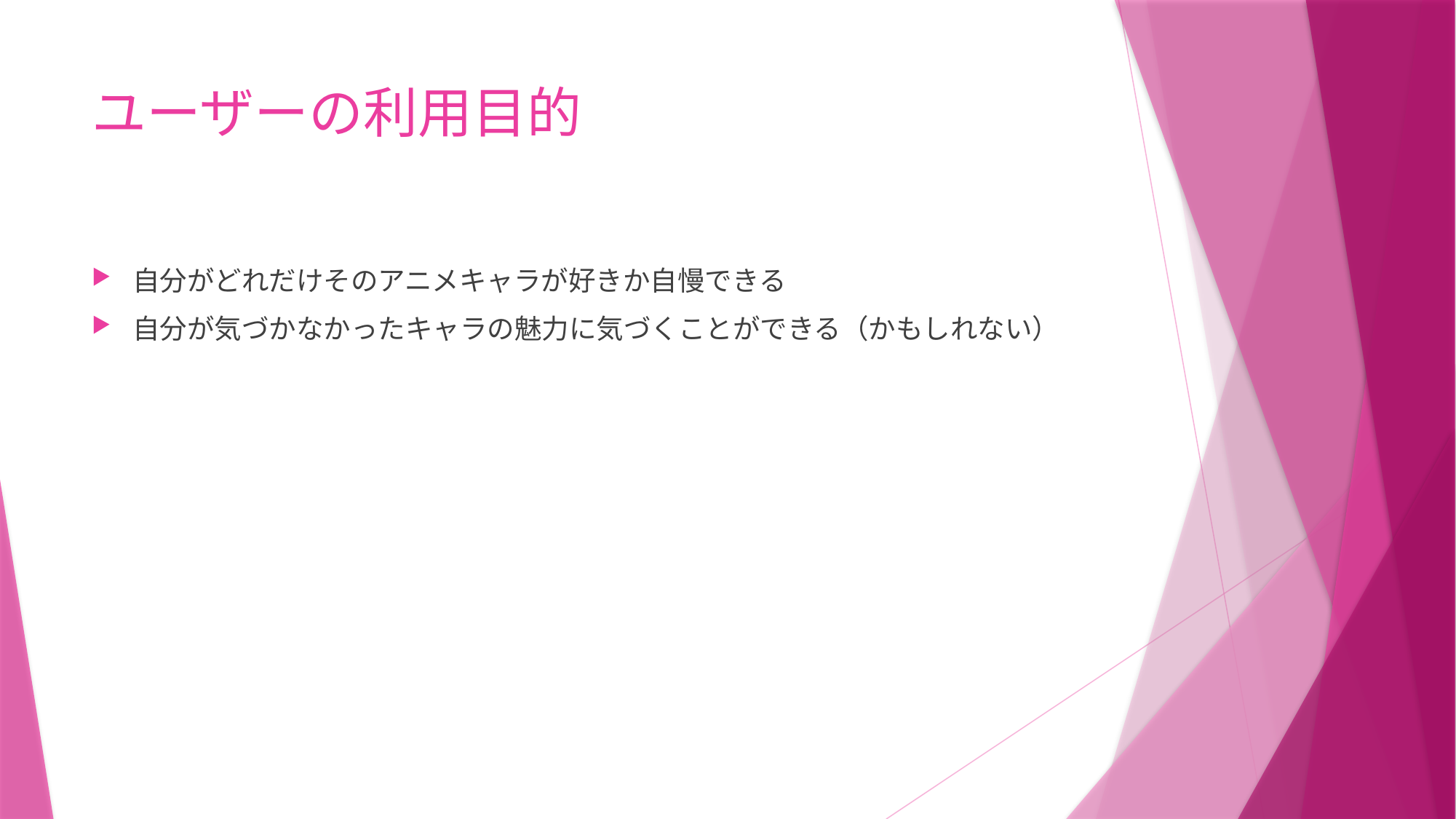

# ユーザーの利用目的
自分がどれだけそのアニメキャラが好きか自慢できる
自分が気づかなかったキャラの魅力に気づくことができる（かもしれない）